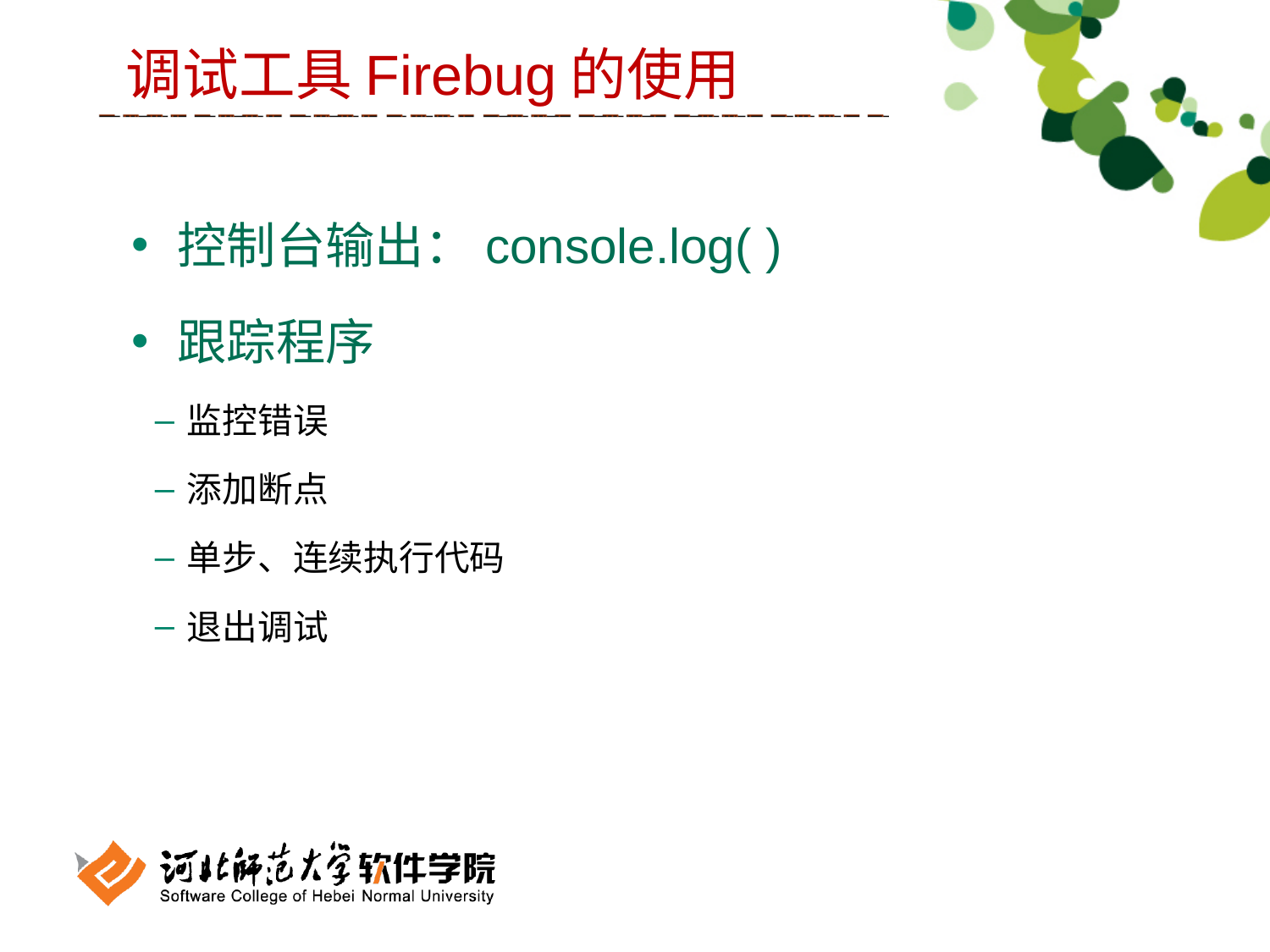

调试工具Firebug的使用
 控制台输出：console.log( )
 跟踪程序
监控错误
添加断点
单步、连续执行代码
退出调试